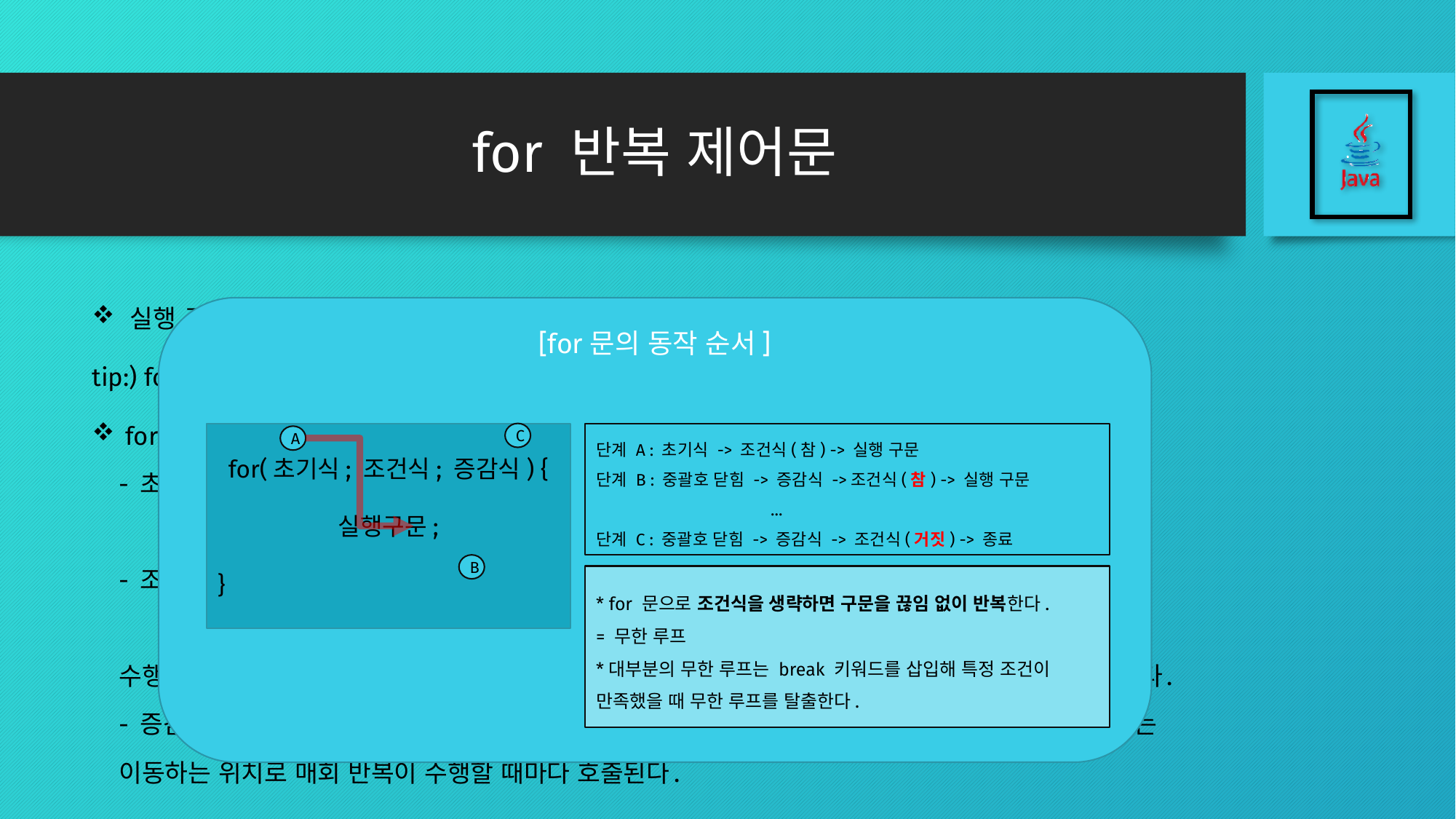

# for 반복 제어문
 실행 구문을 반복적으로 수행하는 반복 제어문, 일반적으로 반복 횟수가 사용한다.
tip:) for문의 구문을 보면 몇 번을 반복하는지 유추할 수 있어야 한다.
 for 다음의 소괄호(())안에는 3개의 항목이 있고, 각각은 (;)세미클론으로 구분돼 있다.
- 초기식 : for 문이 시작될 때 딱 한번 실행되고 다시는 실행되지 않는다.
               따라서 for문 안에서만 사용할 변수는 주로 초기식에서 초기화한다.
- 조건식 : 실행 구문으로 돌아가기 위한 유일한 출입구로, 이 조건식의 결과가 true가
               나오는 동안은 실행 구문을 계속 반복한다. 만일 조건식이 false가 나오면 더 이상 반복을 수행하지 않고 for문을 빠져나간다. 즉, for문이 끝나는 위치는 닫힌 중괄호(})가 아니라 조건식이다.
- 증감식 : for문의 실행 구문이 모두 수행된 후 닫힌 중괄호를 만나면(}) 다음 번 반복을 위해 다시는 이동하는 위치로 매회 반복이 수행할 때마다 호출된다.

[for문의 동작 순서]
단계 A : 초기식 -> 조건식(참) -> 실행 구문
단계 B : 중괄호 닫힘 -> 증감식 ->조건식(참) -> 실행 구문
                                        ...
단계 C : 중괄호 닫힘 -> 증감식 -> 조건식(거짓) -> 종료
for(초기식; 조건식; 증감식) {
실행구문;
}
C
A
B
* for 문으로 조건식을 생략하면 구문을 끊임 없이 반복한다.
= 무한 루프
*대부분의 무한 루프는 break 키워드를 삽입해 특정 조건이 만족했을 때 무한 루프를 탈출한다.